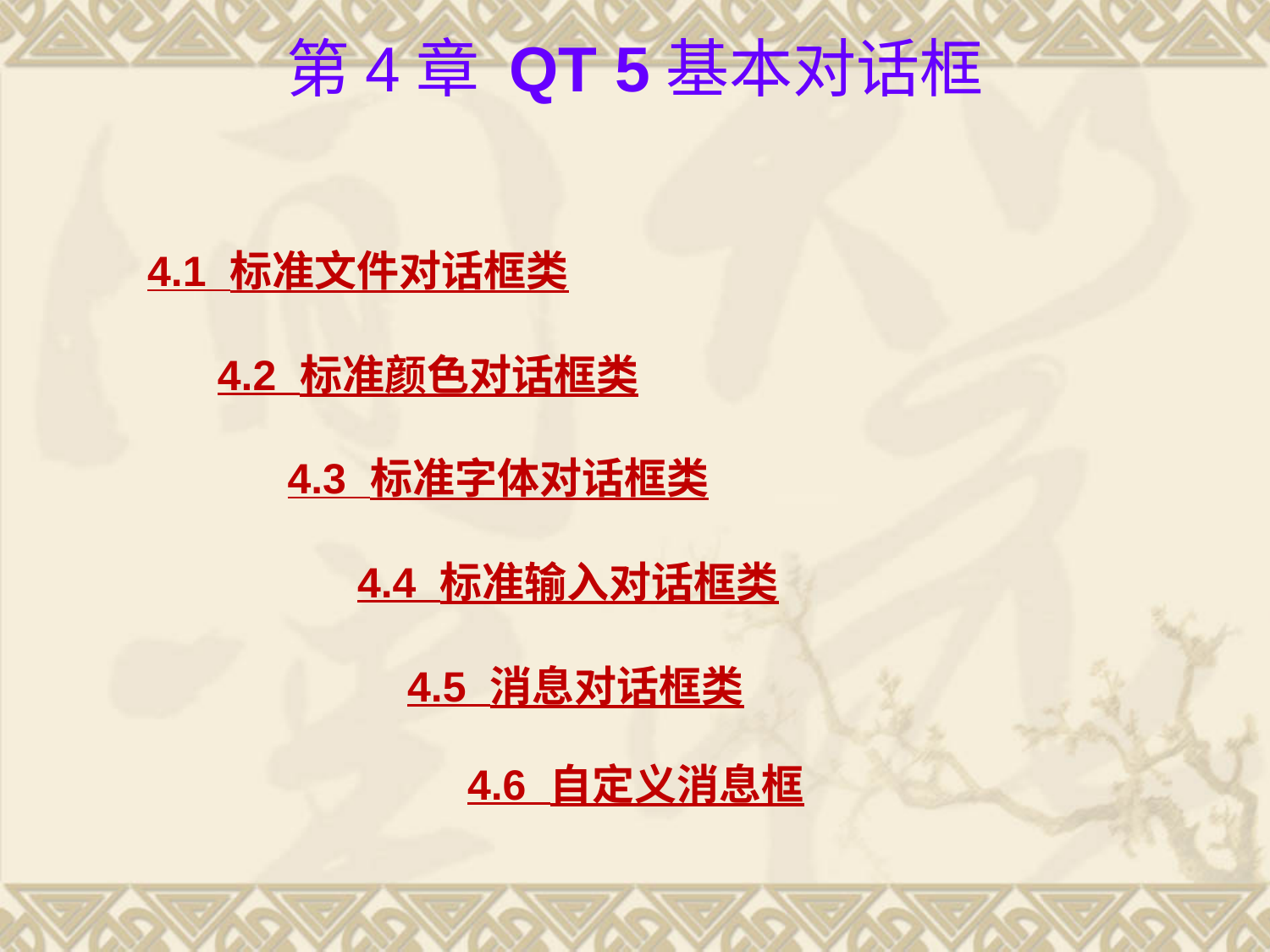

# 第4章 Qt 5基本对话框
4.1  标准文件对话框类
4.2  标准颜色对话框类
4.3  标准字体对话框类
4.4  标准输入对话框类
4.5  消息对话框类
4.6  自定义消息框